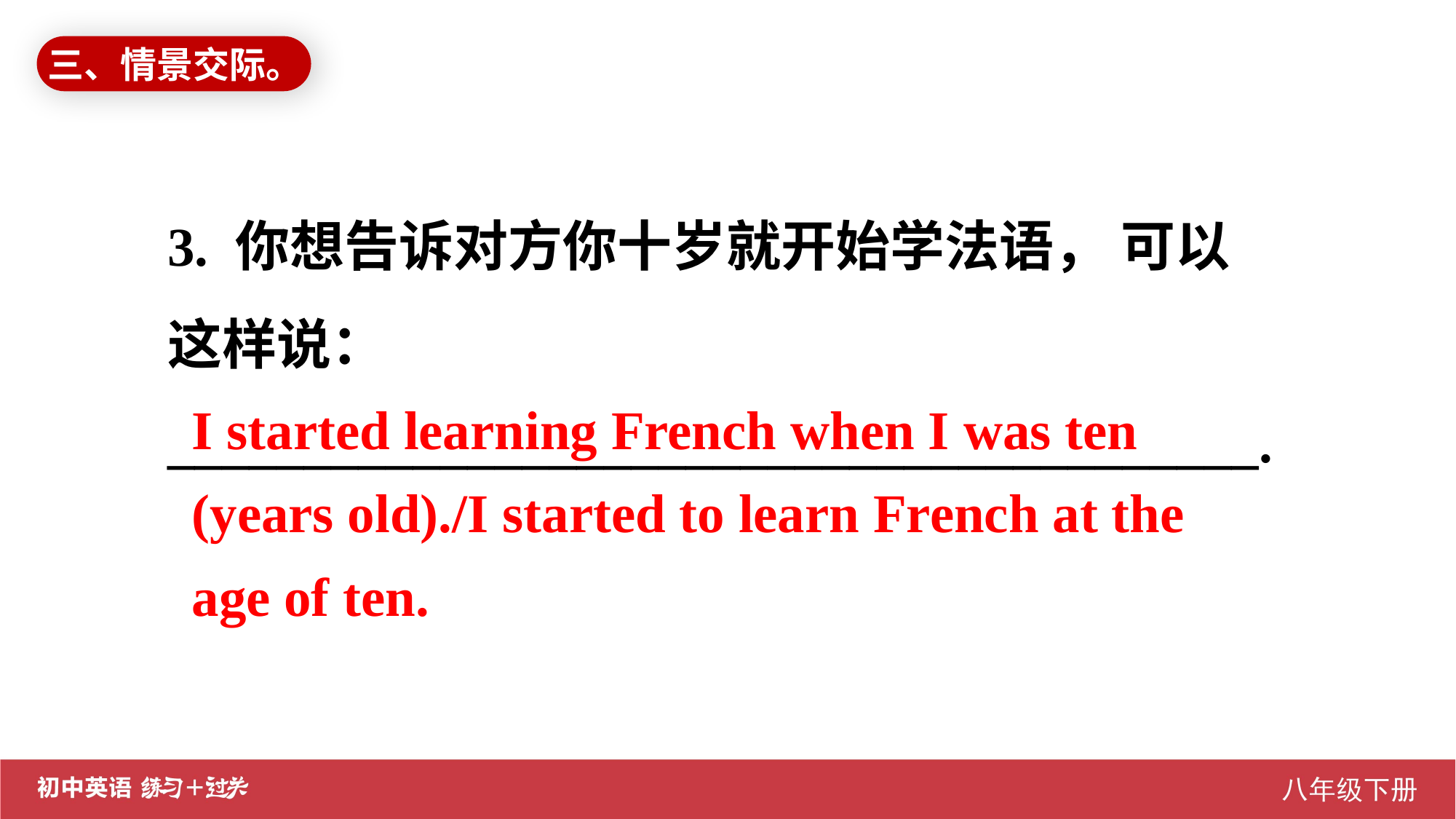

三、情景交际。
3. 你想告诉对方你十岁就开始学法语， 可以这样说：
________________________________________.
I started learning French when I was ten (years old)./I started to learn French at the age of ten.